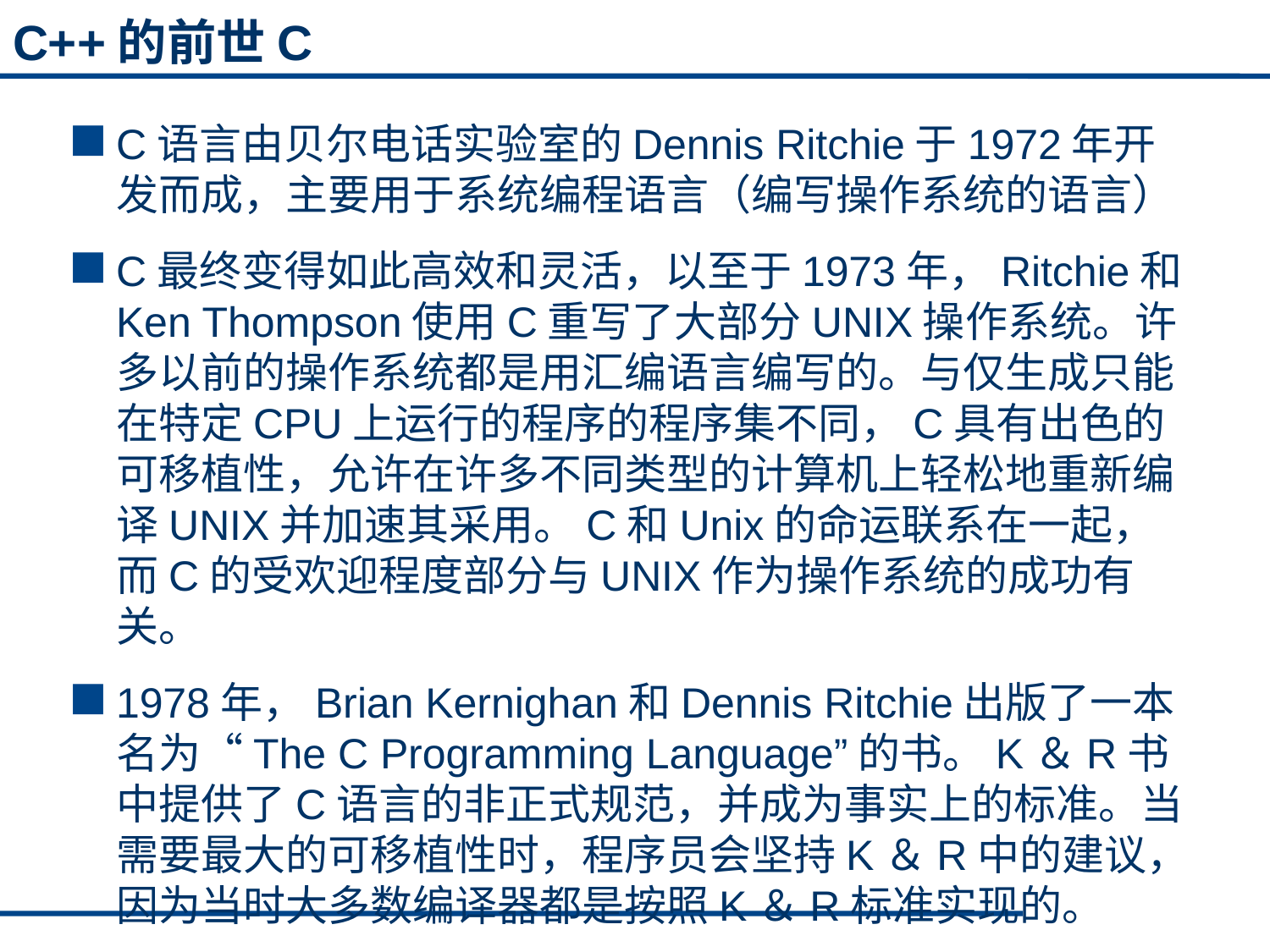

# C++的前世C
C语言由贝尔电话实验室的Dennis Ritchie于1972年开发而成，主要用于系统编程语言（编写操作系统的语言）
C最终变得如此高效和灵活，以至于1973年，Ritchie和Ken Thompson使用C重写了大部分UNIX操作系统。许多以前的操作系统都是用汇编语言编写的。与仅生成只能在特定CPU上运行的程序的程序集不同，C具有出色的可移植性，允许在许多不同类型的计算机上轻松地重新编译UNIX并加速其采用。C和Unix的命运联系在一起，而C的受欢迎程度部分与UNIX作为操作系统的成功有关。
1978年，Brian Kernighan和Dennis Ritchie出版了一本名为“The C Programming Language”的书。K＆R书中提供了C语言的非正式规范，并成为事实上的标准。当需要最大的可移植性时，程序员会坚持K＆R中的建议，因为当时大多数编译器都是按照K＆R标准实现的。

1983年，美国国家标准协会（ANSI）成立了一个委员会来建立C的正式标准。在1989年（委员会永远做任何事情），他们完成并发布了C89标准，通常称为ANSI C. 1990年，国际标准化组织（ISO）采用了ANSI C（稍作修改）。这个版本的C被称为C90。编译器最终符合ANSI C / C90标准，并且希望最大可移植性的程序被编码为此标准。

1999年，ANSI委员会发布了一个名为C99的新版C语言。C99采用了许多功能，这些功能已经作为扩展进入编译器，或者已经在C ++中实现。